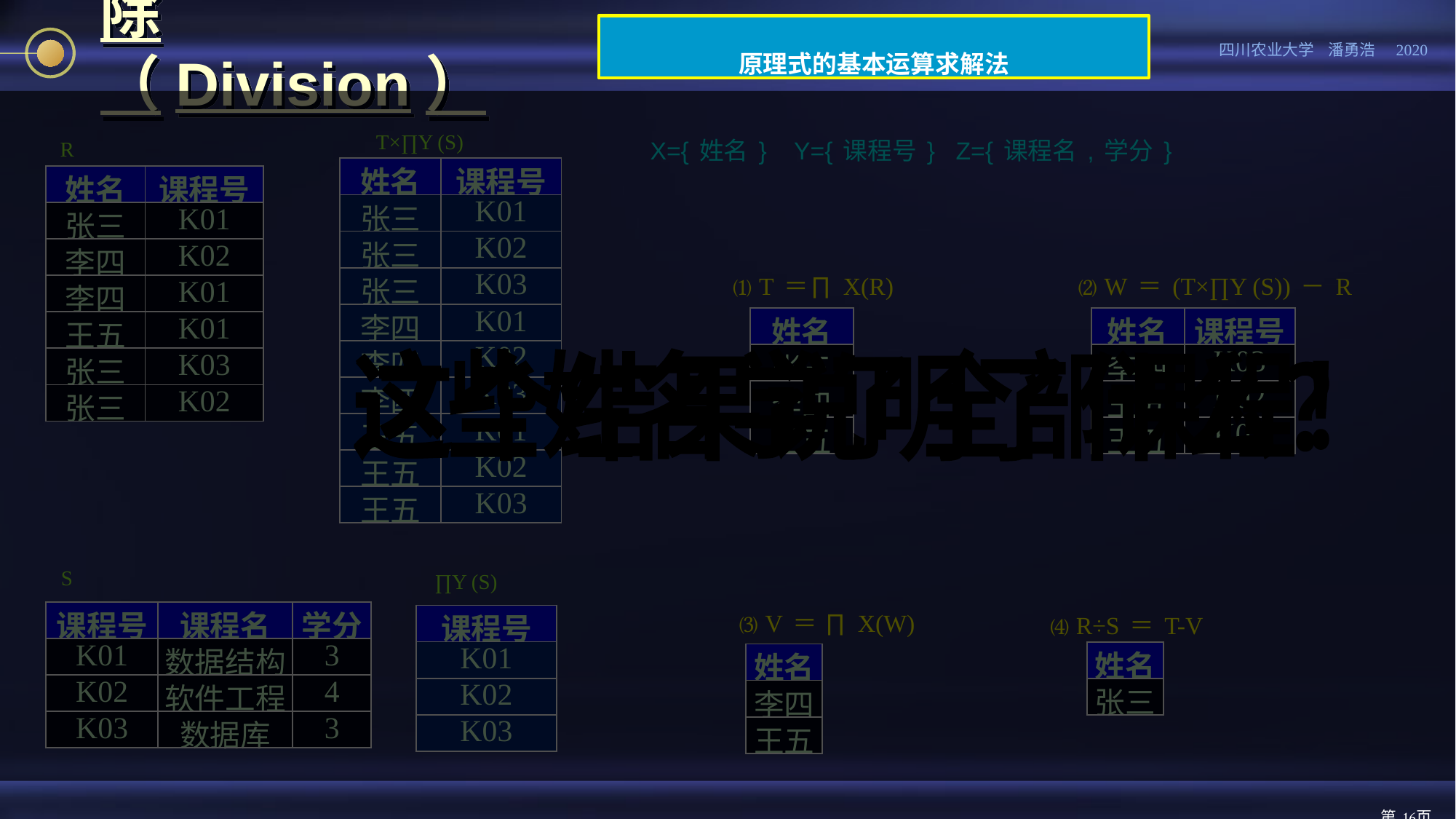

# 除（Division）
原理式的基本运算求解法

T×∏Y (S)
X={姓名}    Y={课程号}   Z={课程名,学分}
R
| 姓名 | 课程号 |
| --- | --- |
| 张三 | K01 |
| 张三 | K02 |
| 张三 | K03 |
| 李四 | K01 |
| 李四 | K02 |
| 李四 | K03 |
| 王五 | K01 |
| 王五 | K02 |
| 王五 | K03 |
| 姓名 | 课程号 |
| --- | --- |
| 张三 | K01 |
| 李四 | K02 |
| 李四 | K01 |
| 王五 | K01 |
| 张三 | K03 |
| 张三 | K02 |
⑴ T＝∏X(R)
⑵ W＝(T×∏Y (S))－R
| 姓名 |
| --- |
| 张三 |
| 李四 |
| 王五 |
| 姓名 | 课程号 |
| --- | --- |
| 李四 | K03 |
| 王五 | K02 |
| 王五 | K03 |
这些姓名学了全部课程！
这个结果说明了什么？
S
∏Y (S)
⑶ V＝ ∏X(W)
⑷ R÷S＝T-V
| 课程号 | 课程名 | 学分 |
| --- | --- | --- |
| K01 | 数据结构 | 3 |
| K02 | 软件工程 | 4 |
| K03 | 数据库 | 3 |
| 课程号 |
| --- |
| K01 |
| K02 |
| K03 |
| 姓名 |
| --- |
| 张三 |
| 姓名 |
| --- |
| 李四 |
| 王五 |